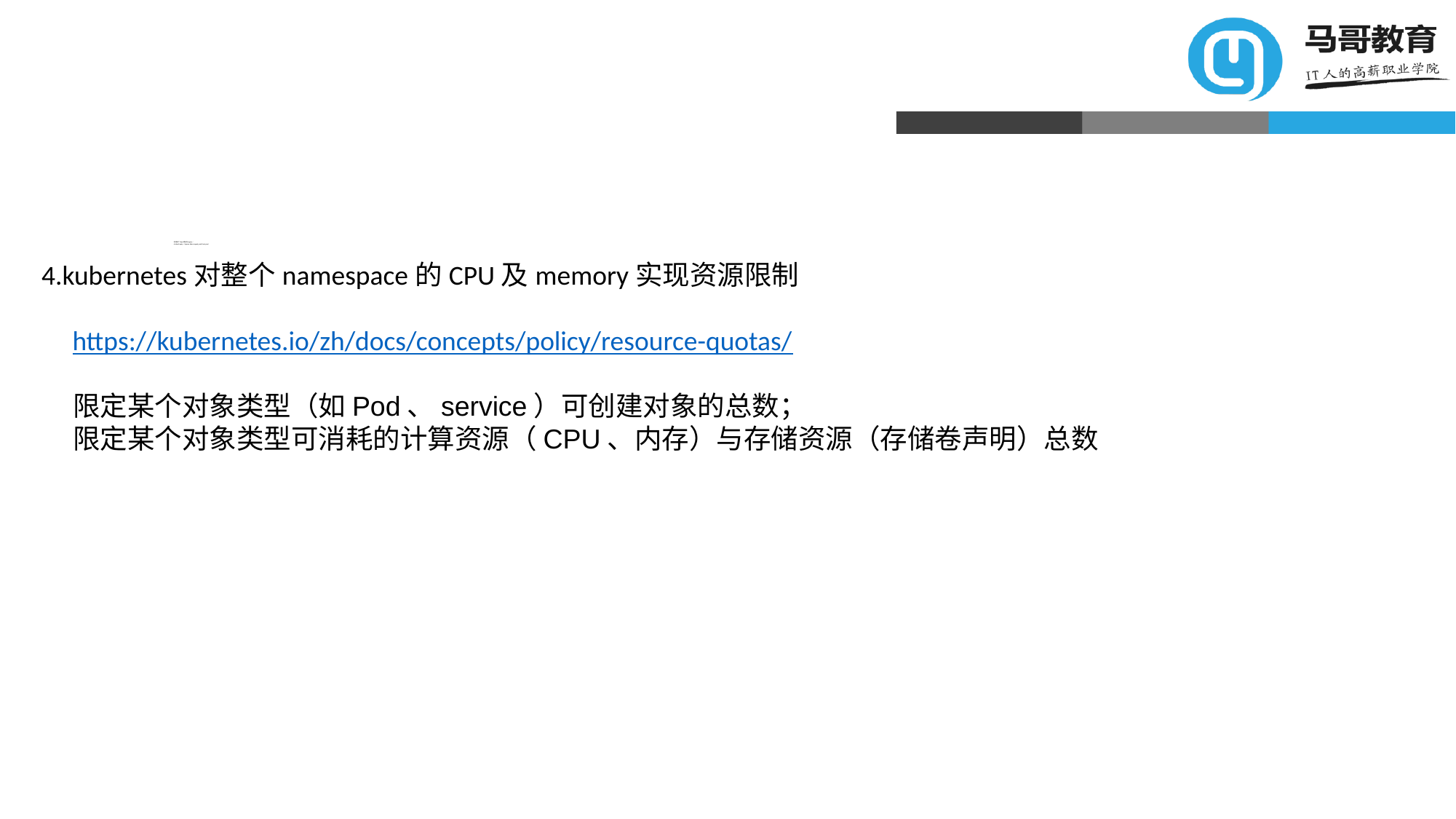

实现多个https域名的ingress：
# kubectl apply  -f ingress-https-magedu_multi-host.yaml

4.kubernetes对整个namespace的CPU及memory实现资源限制

     https://kubernetes.io/zh/docs/concepts/policy/resource-quotas/

    限定某个对象类型（如Pod、service）可创建对象的总数；
    限定某个对象类型可消耗的计算资源（CPU、内存）与存储资源（存储卷声明）总数